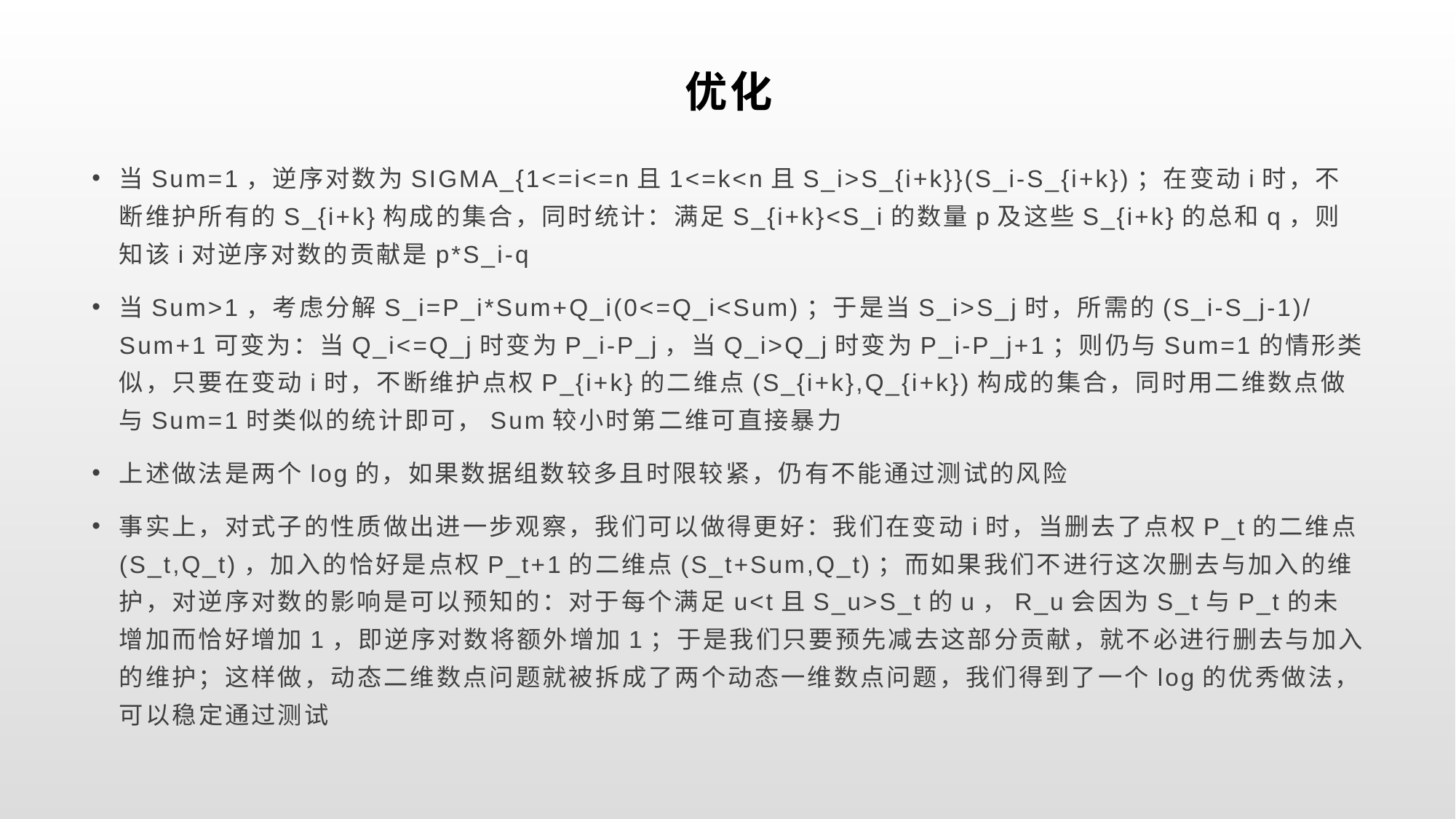

# 优化
当Sum=1，逆序对数为SIGMA_{1<=i<=n且1<=k<n且S_i>S_{i+k}}(S_i-S_{i+k})；在变动i时，不断维护所有的S_{i+k}构成的集合，同时统计：满足S_{i+k}<S_i的数量p及这些S_{i+k}的总和q，则知该i对逆序对数的贡献是p*S_i-q
当Sum>1，考虑分解S_i=P_i*Sum+Q_i(0<=Q_i<Sum)；于是当S_i>S_j时，所需的(S_i-S_j-1)/Sum+1可变为：当Q_i<=Q_j时变为P_i-P_j，当Q_i>Q_j时变为P_i-P_j+1；则仍与Sum=1的情形类似，只要在变动i时，不断维护点权P_{i+k}的二维点(S_{i+k},Q_{i+k})构成的集合，同时用二维数点做与Sum=1时类似的统计即可，Sum较小时第二维可直接暴力
上述做法是两个log的，如果数据组数较多且时限较紧，仍有不能通过测试的风险
事实上，对式子的性质做出进一步观察，我们可以做得更好：我们在变动i时，当删去了点权P_t的二维点(S_t,Q_t)，加入的恰好是点权P_t+1的二维点(S_t+Sum,Q_t)；而如果我们不进行这次删去与加入的维护，对逆序对数的影响是可以预知的：对于每个满足u<t且S_u>S_t的u，R_u会因为S_t与P_t的未增加而恰好增加1，即逆序对数将额外增加1；于是我们只要预先减去这部分贡献，就不必进行删去与加入的维护；这样做，动态二维数点问题就被拆成了两个动态一维数点问题，我们得到了一个log的优秀做法，可以稳定通过测试